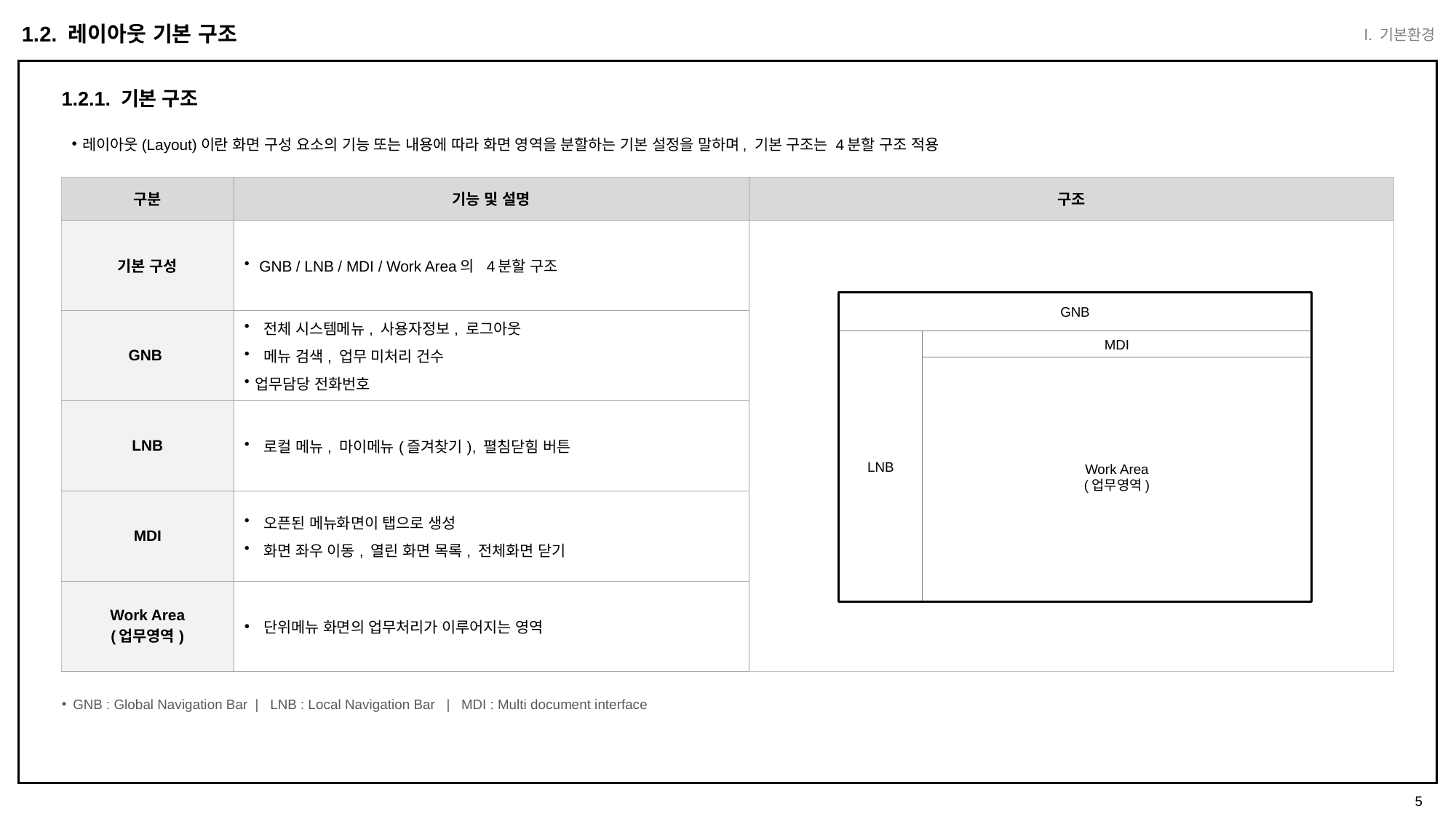

Ⅰ. 기본환경
1.2. 레이아웃 기본 구조
1.2.1. 기본 구조
레이아웃(Layout)이란 화면 구성 요소의 기능 또는 내용에 따라 화면 영역을 분할하는 기본 설정을 말하며, 기본 구조는 4분할 구조 적용
| 구분 | 기능 및 설명 | 구조 |
| --- | --- | --- |
| 기본 구성 | GNB / LNB / MDI / Work Area의 4분할 구조 |  |
| GNB | 전체 시스템메뉴, 사용자정보, 로그아웃 메뉴 검색, 업무 미처리 건수 업무담당 전화번호 |  |
| LNB | 로컬 메뉴, 마이메뉴(즐겨찾기), 펼침닫힘 버튼 |  |
| MDI | 오픈된 메뉴화면이 탭으로 생성 화면 좌우 이동, 열린 화면 목록, 전체화면 닫기 |  |
| Work Area (업무영역) | 단위메뉴 화면의 업무처리가 이루어지는 영역 |  |
GNB
MDI
LNB
Work Area
(업무영역)

GNB : Global Navigation Bar  |   LNB : Local Navigation Bar   |   MDI : Multi document interface